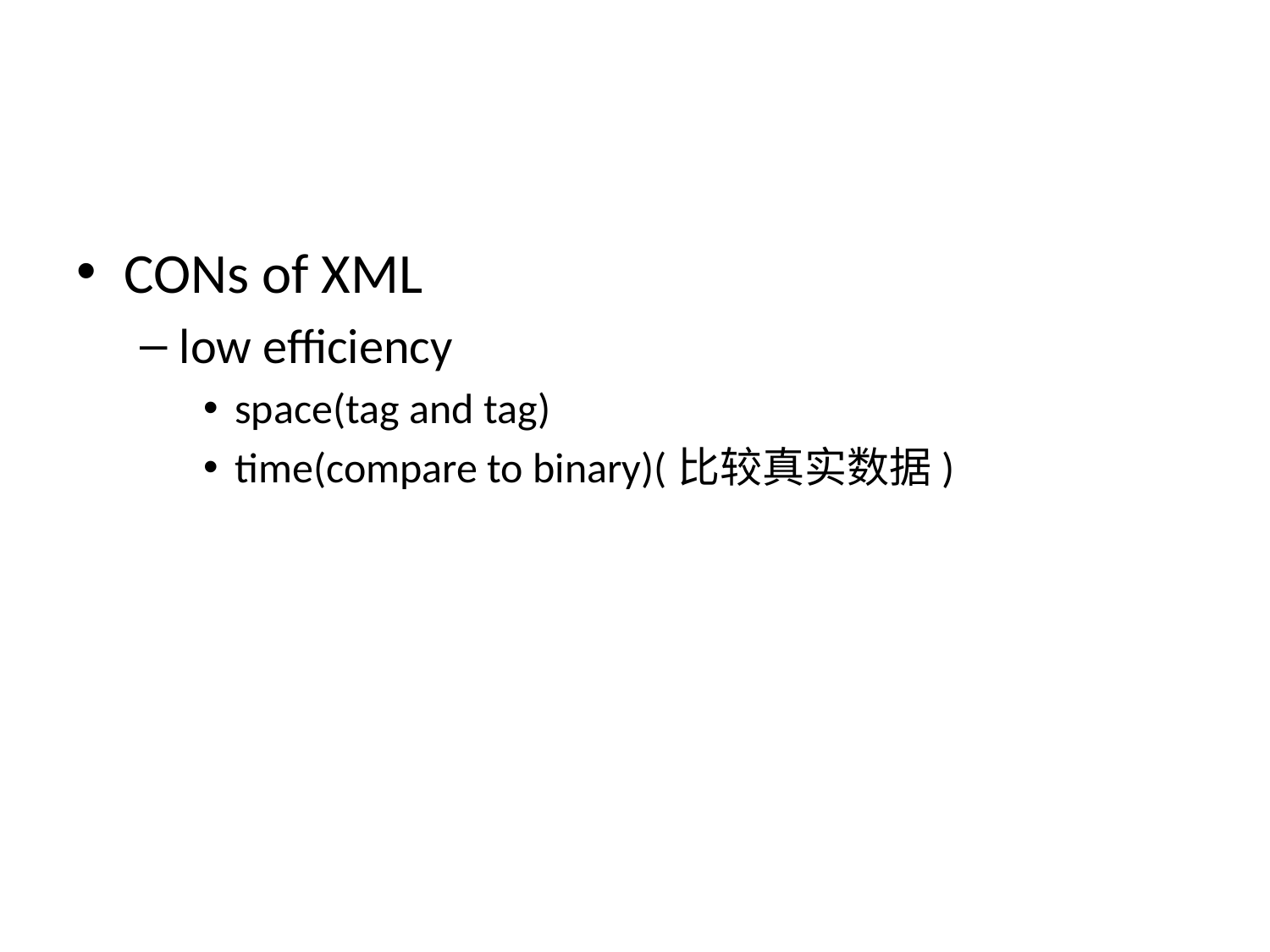

CONs of XML
low efficiency
space(tag and tag)
time(compare to binary)(比较真实数据)